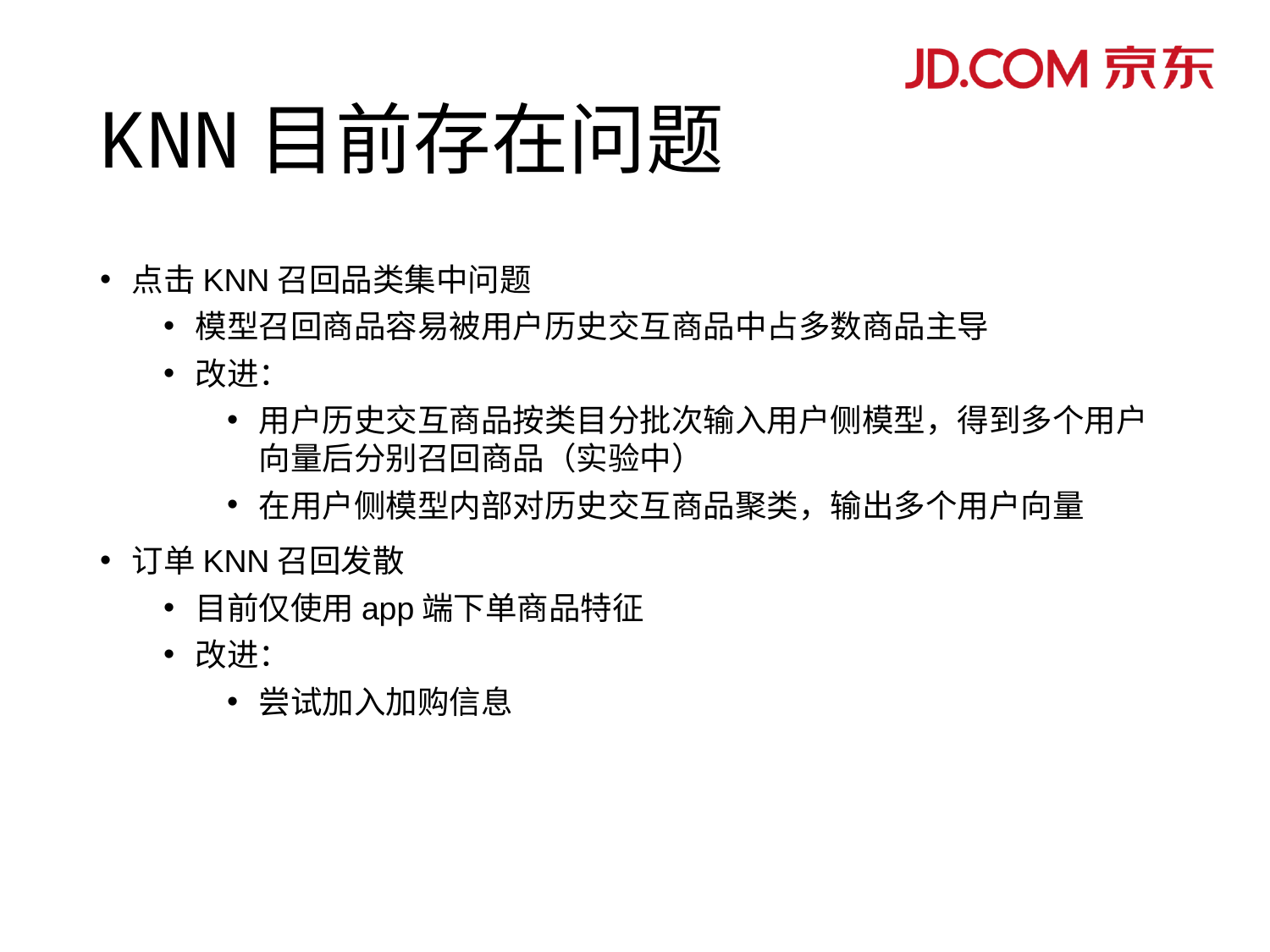

# KNN目前存在问题
点击KNN召回品类集中问题
模型召回商品容易被用户历史交互商品中占多数商品主导
改进：
用户历史交互商品按类目分批次输入用户侧模型，得到多个用户向量后分别召回商品（实验中）
在用户侧模型内部对历史交互商品聚类，输出多个用户向量
订单KNN召回发散
目前仅使用app端下单商品特征
改进：
尝试加入加购信息